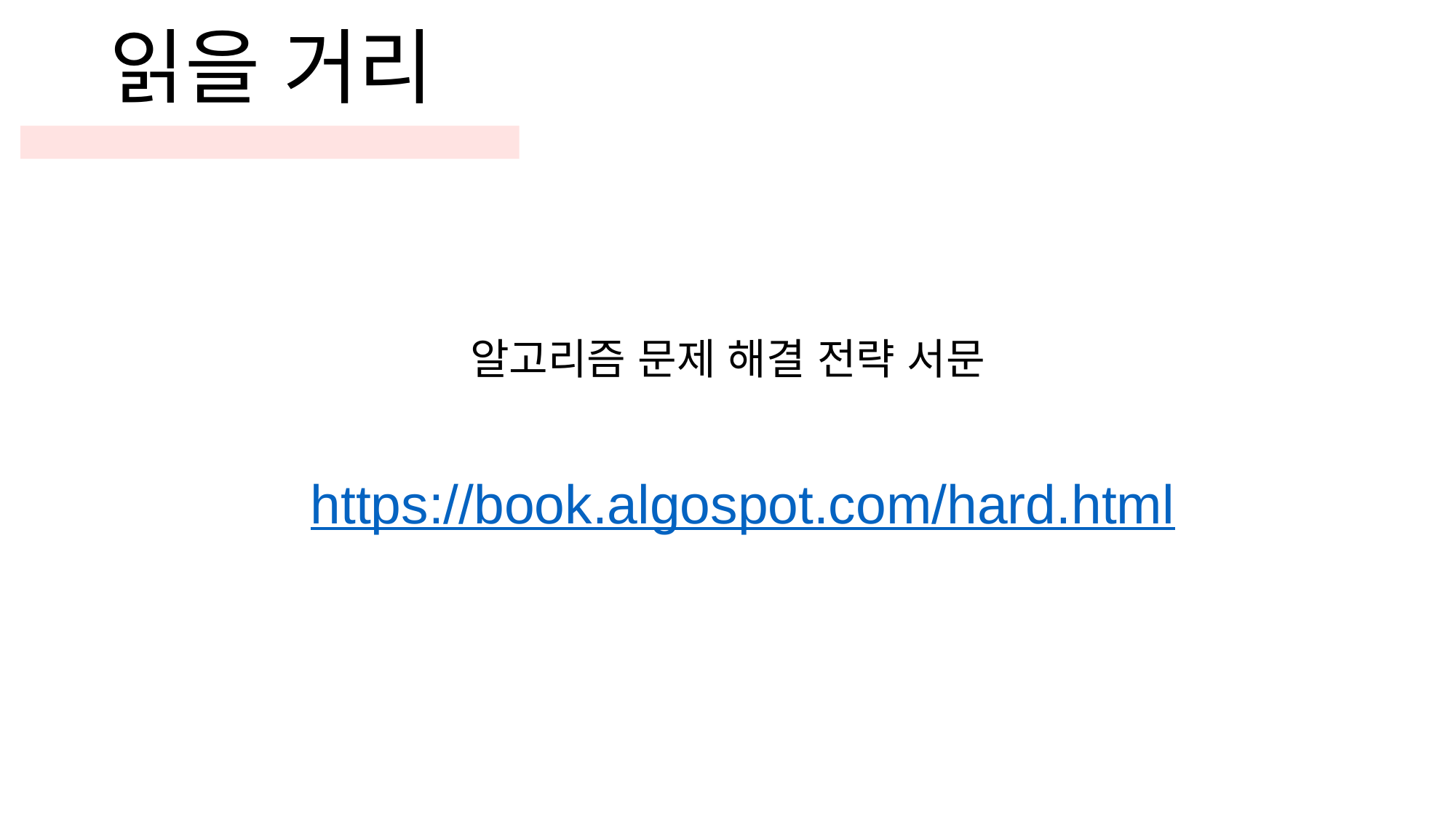

읽을 거리

알고리즘 문제 해결 전략 서문
https://book.algospot.com/hard.html